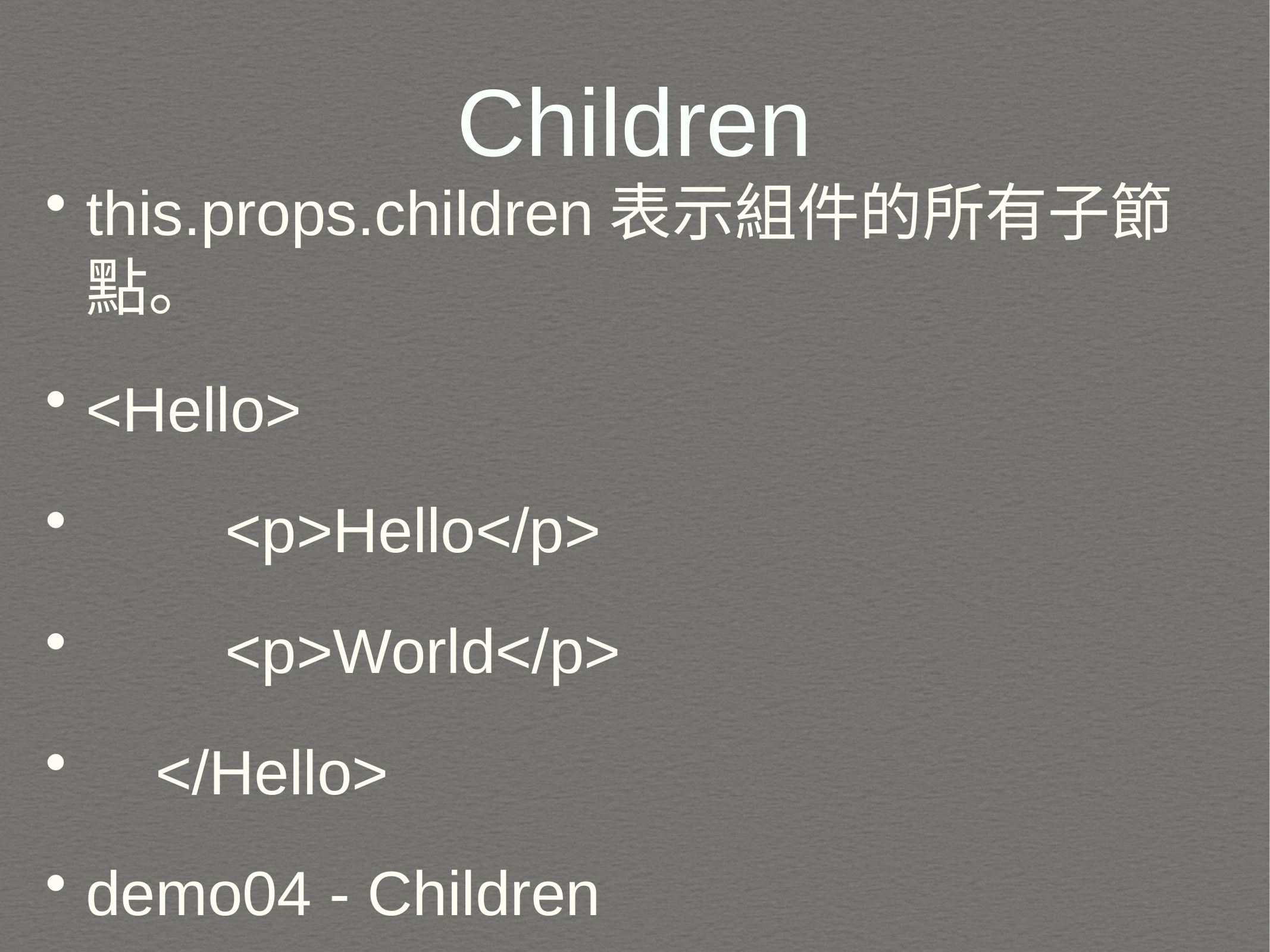

# Children
this.props.children表示組件的所有子節點。
<Hello>
        <p>Hello</p>
        <p>World</p>
    </Hello>
demo04 - Children